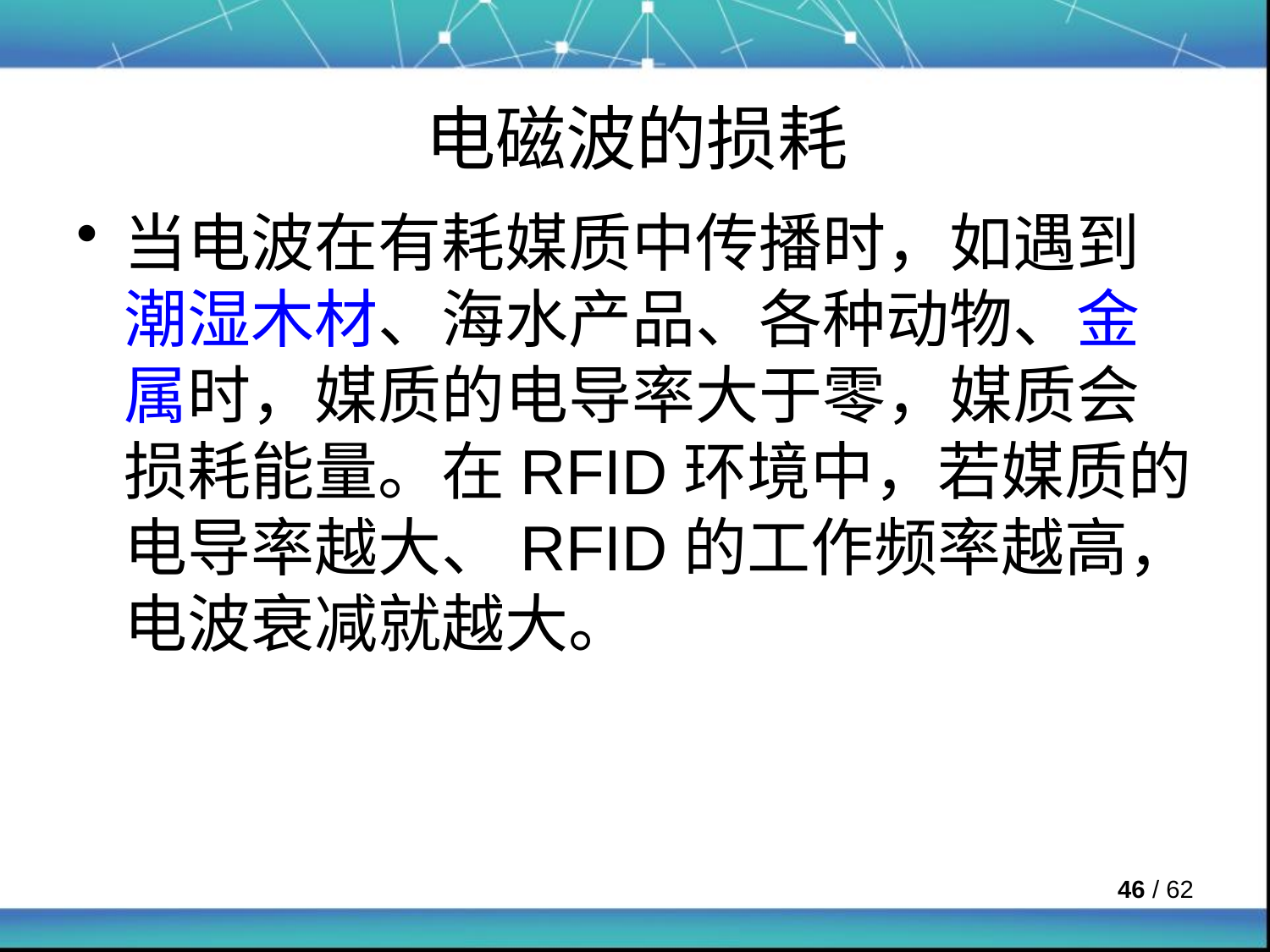

# 电磁波的损耗
当电波在有耗媒质中传播时，如遇到潮湿木材、海水产品、各种动物、金属时，媒质的电导率大于零，媒质会损耗能量。在RFID环境中，若媒质的电导率越大、RFID的工作频率越高，电波衰减就越大。
46 / 62